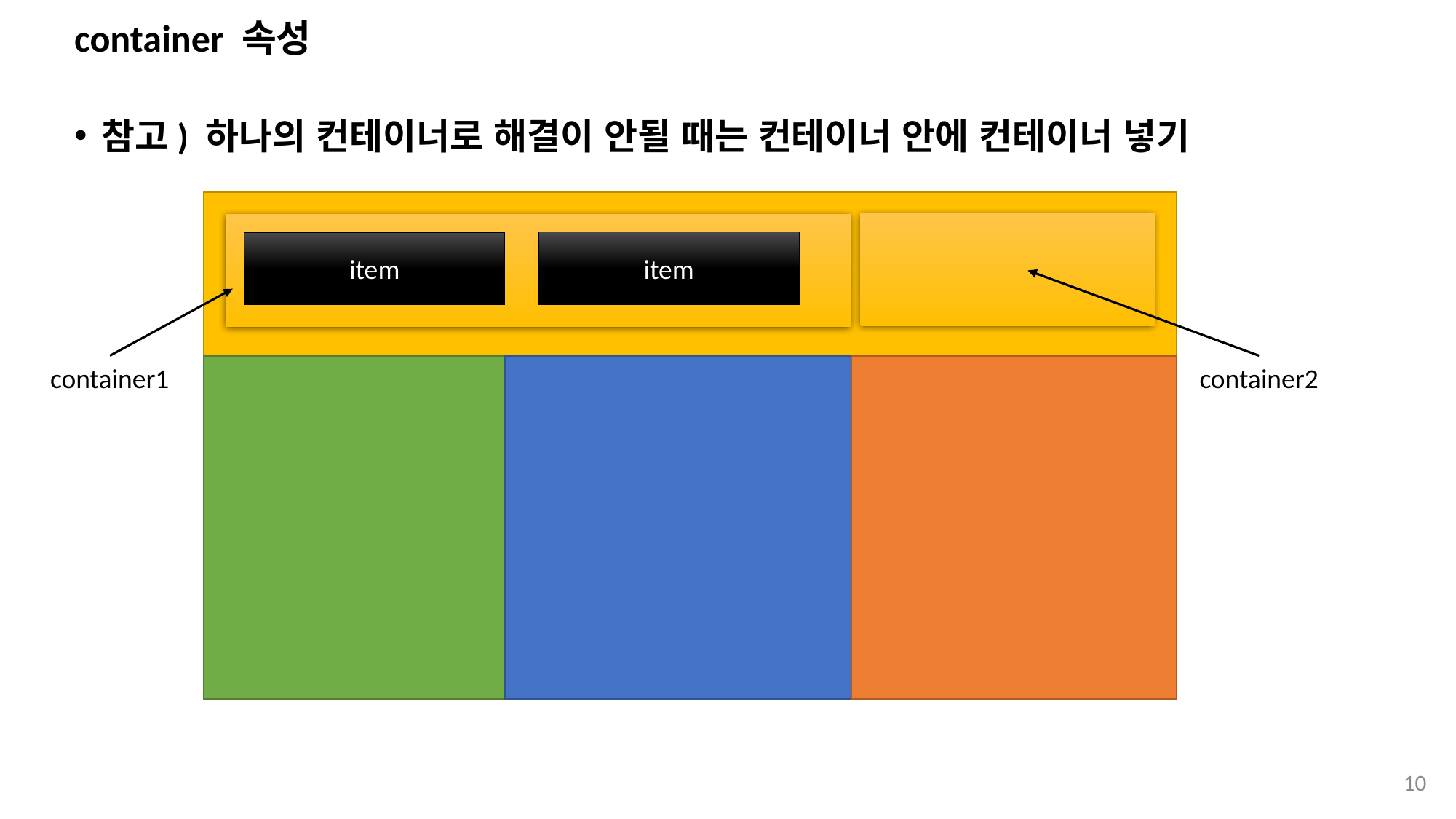

# container 속성
참고) 하나의 컨테이너로 해결이 안될 때는 컨테이너 안에 컨테이너 넣기

item
item
container1

container2

10